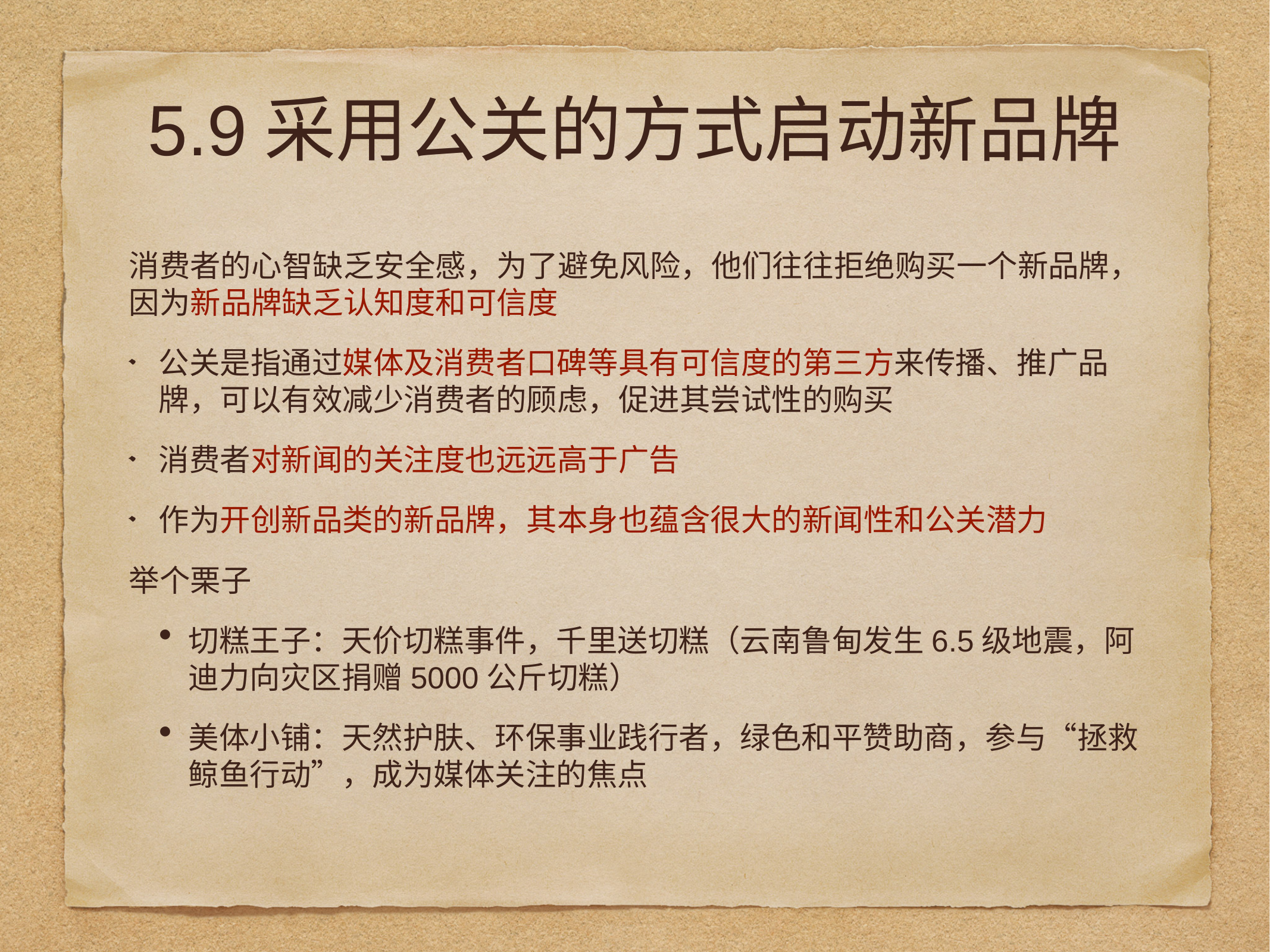

# 5.9采用公关的方式启动新品牌
消费者的心智缺乏安全感，为了避免风险，他们往往拒绝购买一个新品牌，因为新品牌缺乏认知度和可信度
公关是指通过媒体及消费者口碑等具有可信度的第三方来传播、推广品牌，可以有效减少消费者的顾虑，促进其尝试性的购买
消费者对新闻的关注度也远远高于广告
作为开创新品类的新品牌，其本身也蕴含很大的新闻性和公关潜力
举个栗子
切糕王子：天价切糕事件，千里送切糕（云南鲁甸发生6.5级地震，阿迪力向灾区捐赠5000公斤切糕）
美体小铺：天然护肤、环保事业践行者，绿色和平赞助商，参与“拯救鲸鱼行动”，成为媒体关注的焦点